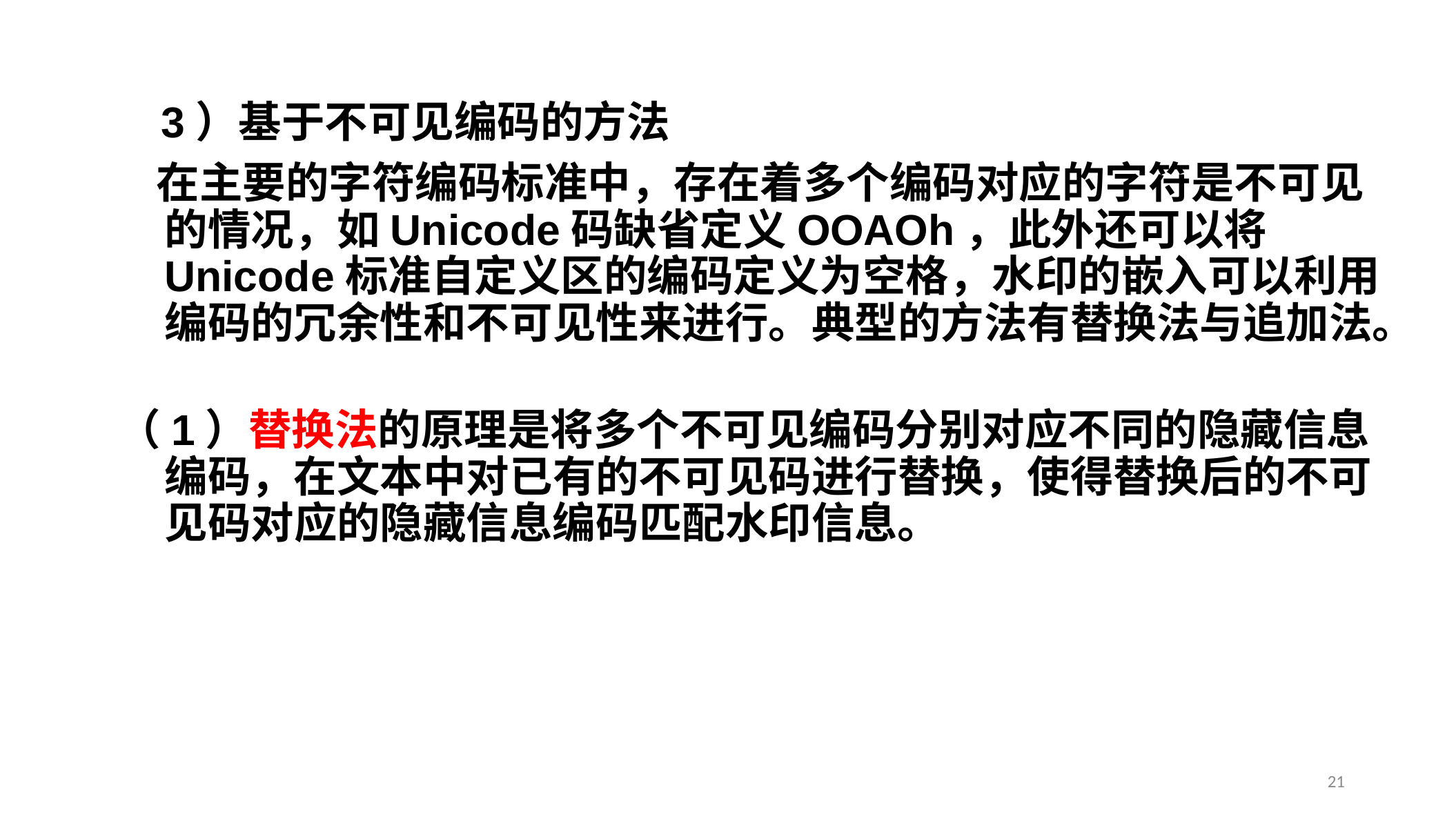

3）基于不可见编码的方法
       在主要的字符编码标准中，存在着多个编码对应的字符是不可见的情况，如Unicode码缺省定义OOAOh，此外还可以将Unicode标准自定义区的编码定义为空格，水印的嵌入可以利用编码的冗余性和不可见性来进行。典型的方法有替换法与追加法。
   （1）替换法的原理是将多个不可见编码分别对应不同的隐藏信息编码，在文本中对已有的不可见码进行替换，使得替换后的不可见码对应的隐藏信息编码匹配水印信息。
21